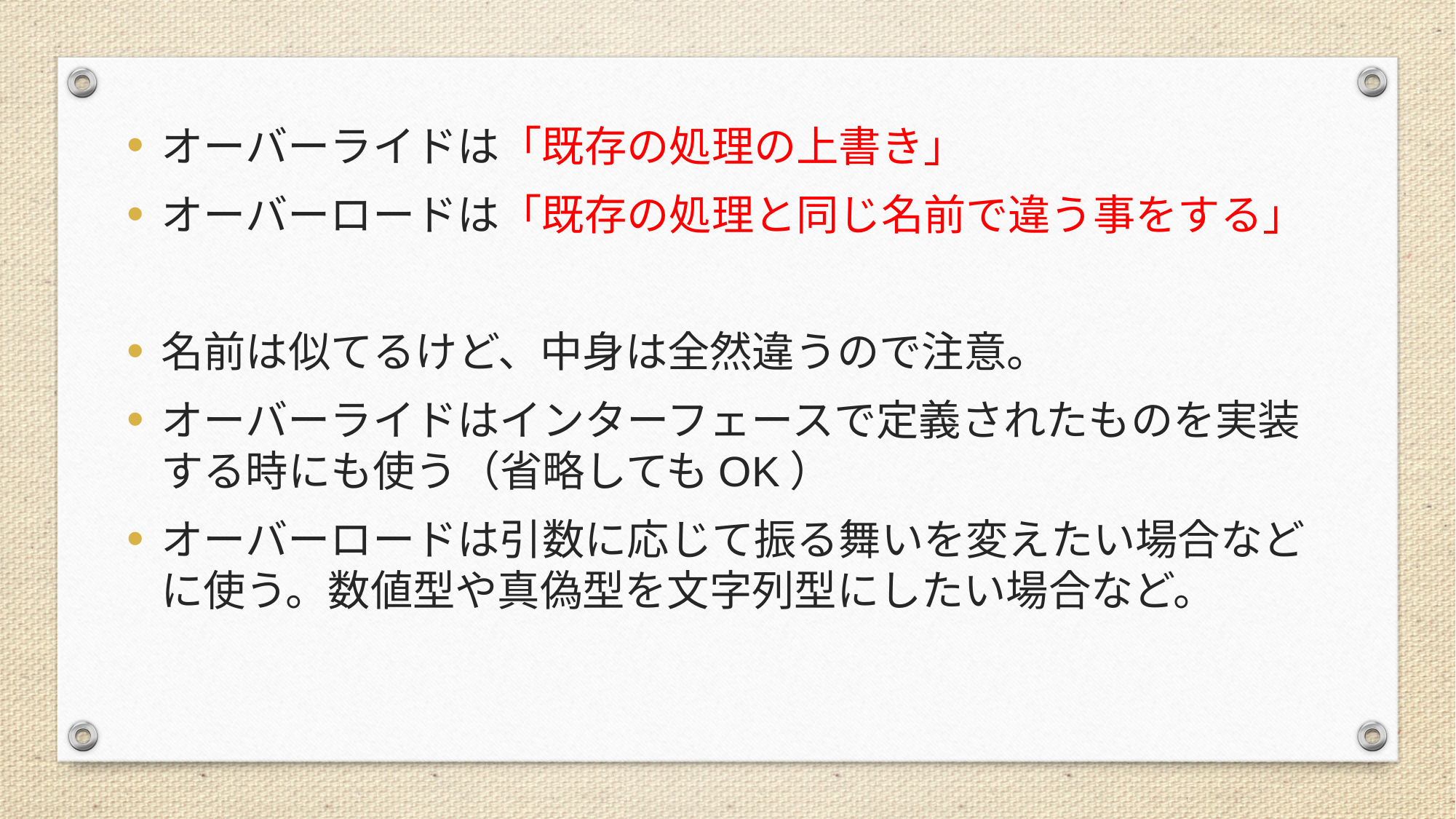

オーバーライドは「既存の処理の上書き」
オーバーロードは「既存の処理と同じ名前で違う事をする」

名前は似てるけど、中身は全然違うので注意。
オーバーライドはインターフェースで定義されたものを実装する時にも使う（省略してもOK）
オーバーロードは引数に応じて振る舞いを変えたい場合などに使う。数値型や真偽型を文字列型にしたい場合など。